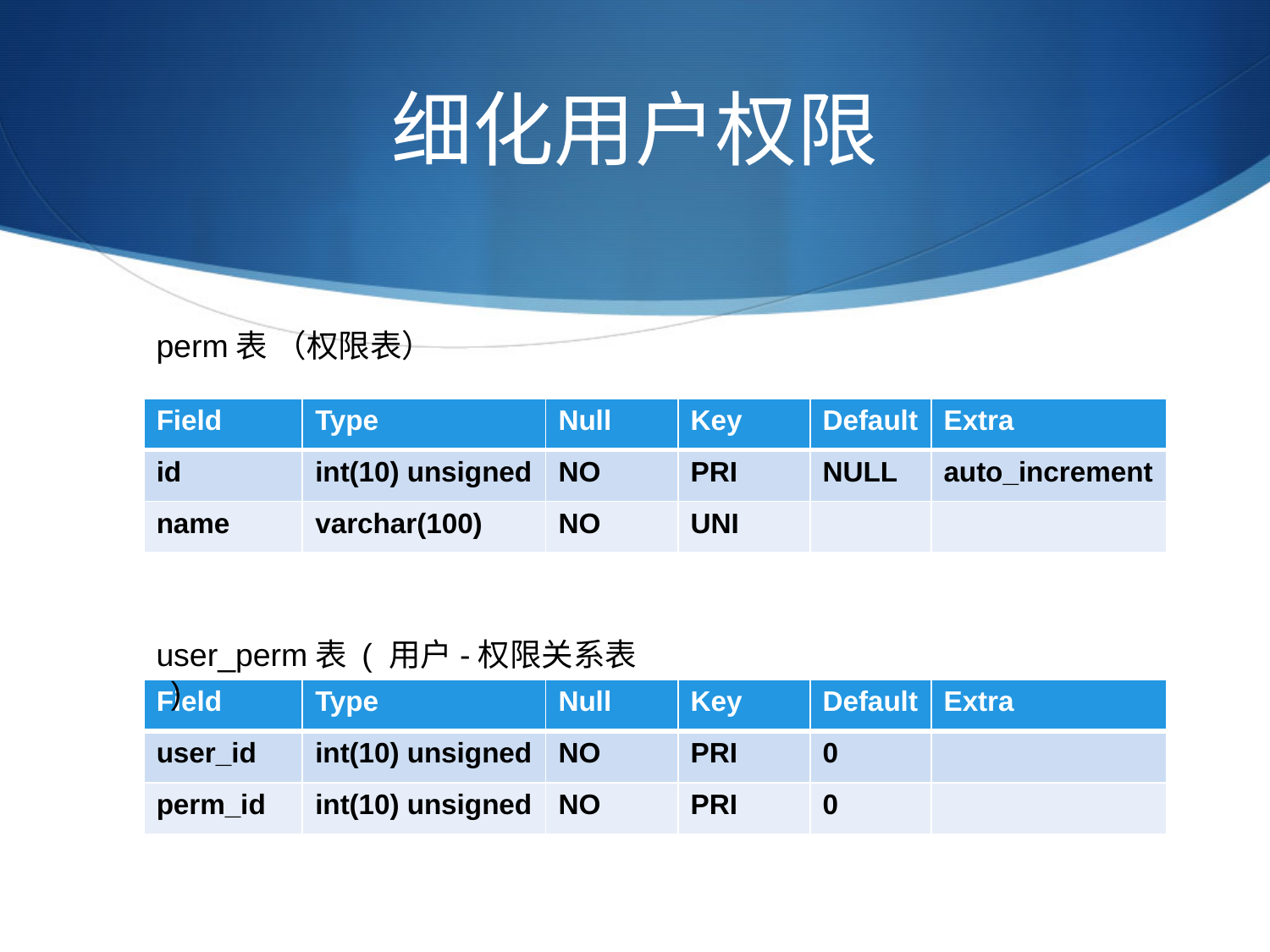

# 细化用户权限
perm表 （权限表）
| Field | Type | Null | Key | Default | Extra |
| --- | --- | --- | --- | --- | --- |
| id | int(10) unsigned | NO | PRI | NULL | auto\_increment |
| name | varchar(100) | NO | UNI |  |  |
user_perm表 ( 用户-权限关系表 )
| Field | Type | Null | Key | Default | Extra |
| --- | --- | --- | --- | --- | --- |
| user\_id | int(10) unsigned | NO | PRI | 0 |  |
| perm\_id | int(10) unsigned | NO | PRI | 0 |  |